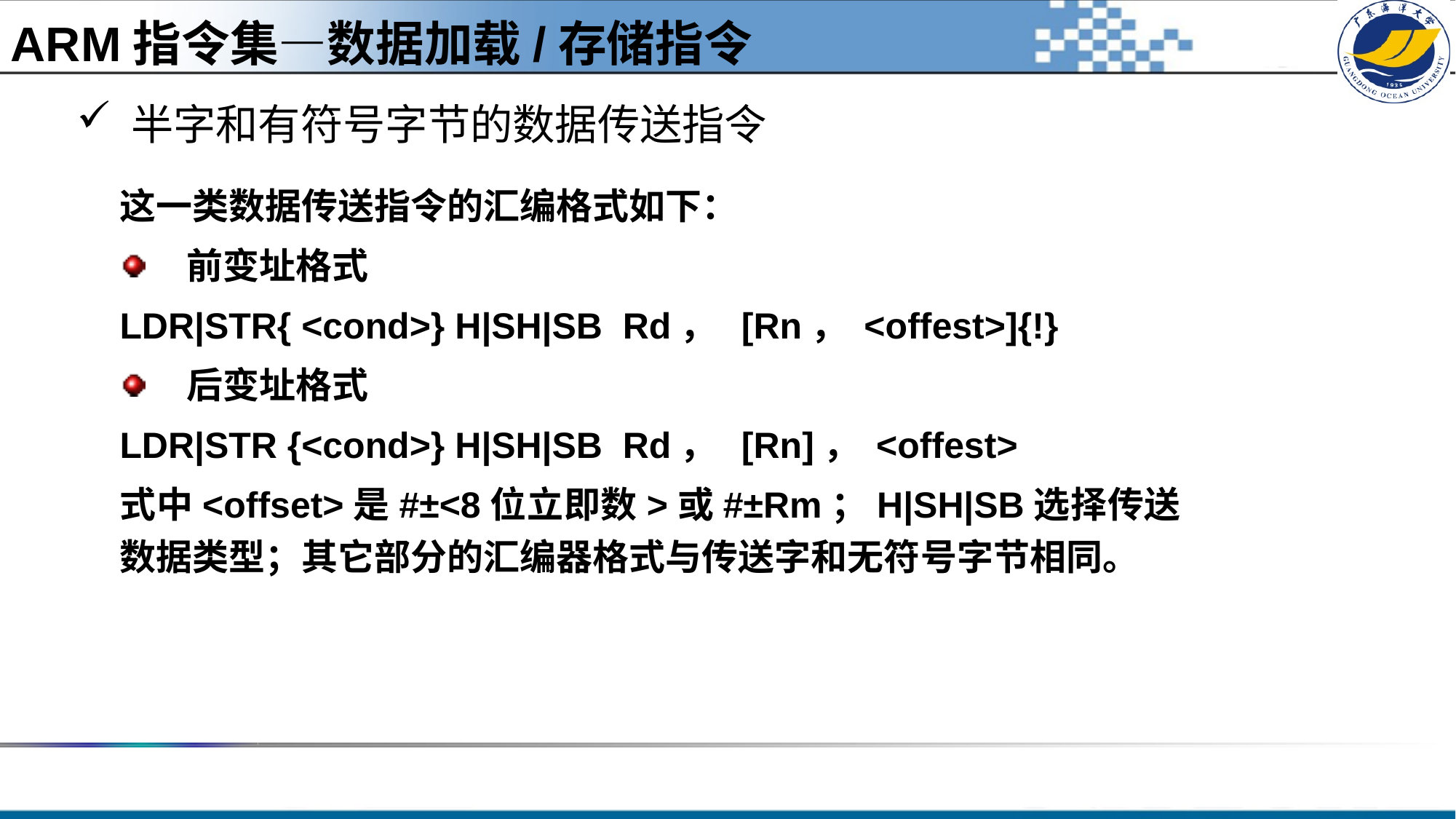

ARM指令集—数据加载/存储指令
半字和有符号字节的数据传送指令
这一类数据传送指令的汇编格式如下：
    前变址格式
LDR|STR{ <cond>} H|SH|SB  Rd，  [Rn， <offest>]{!}
    后变址格式
LDR|STR {<cond>} H|SH|SB  Rd，  [Rn]， <offest>
式中<offset>是#±<8位立即数>或#±Rm；H|SH|SB选择传送数据类型；其它部分的汇编器格式与传送字和无符号字节相同。
71